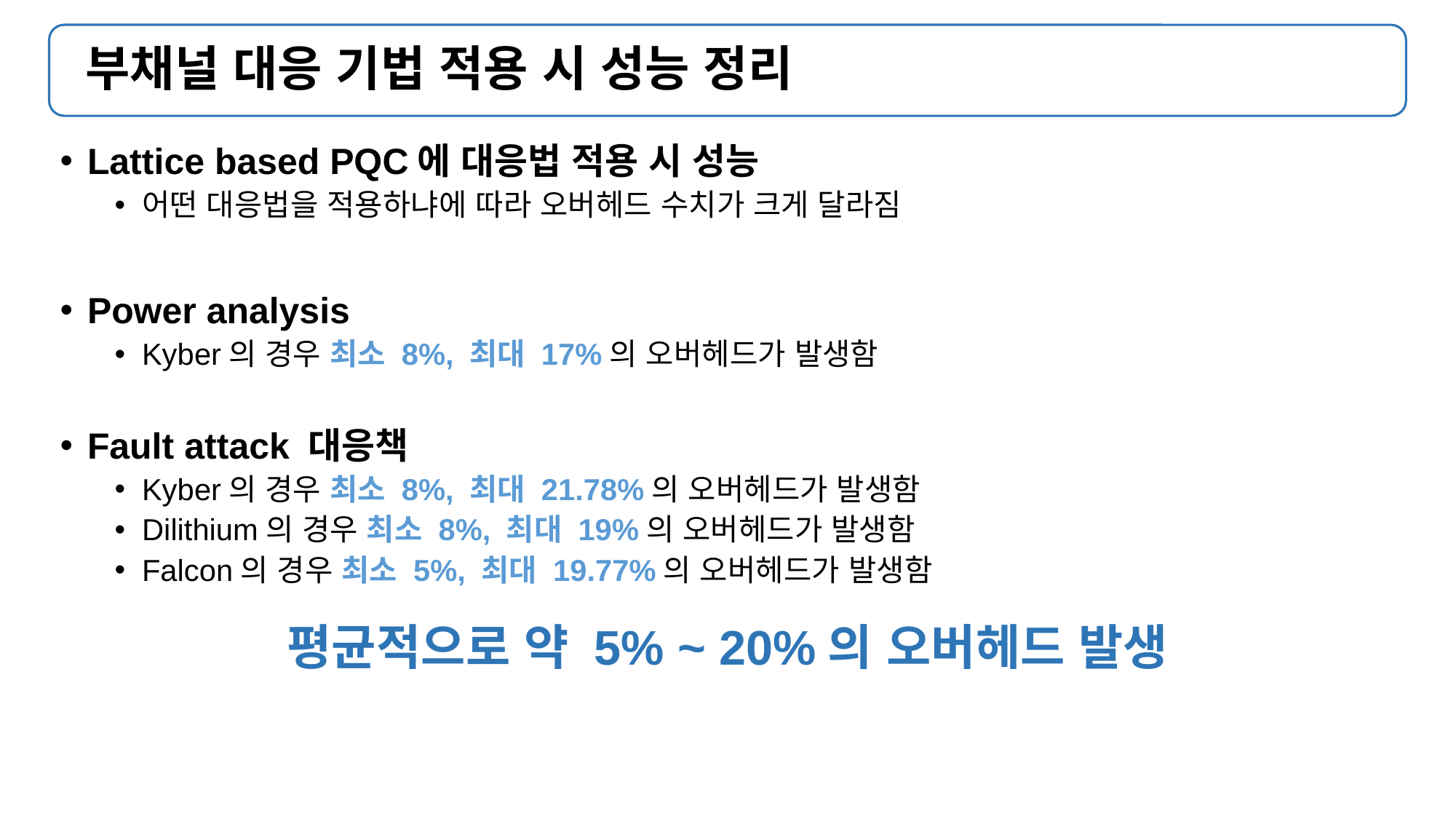

# 부채널 대응 기법 적용 시 성능 정리
Lattice based PQC에 대응법 적용 시 성능
어떤 대응법을 적용하냐에 따라 오버헤드 수치가 크게 달라짐

Power analysis
Kyber의 경우 최소 8%, 최대 17%의 오버헤드가 발생함

Fault attack 대응책
Kyber의 경우 최소 8%, 최대 21.78%의 오버헤드가 발생함
Dilithium의 경우 최소 8%, 최대 19%의 오버헤드가 발생함
Falcon의 경우 최소 5%, 최대 19.77%의 오버헤드가 발생함
평균적으로 약 5% ~ 20%의 오버헤드 발생